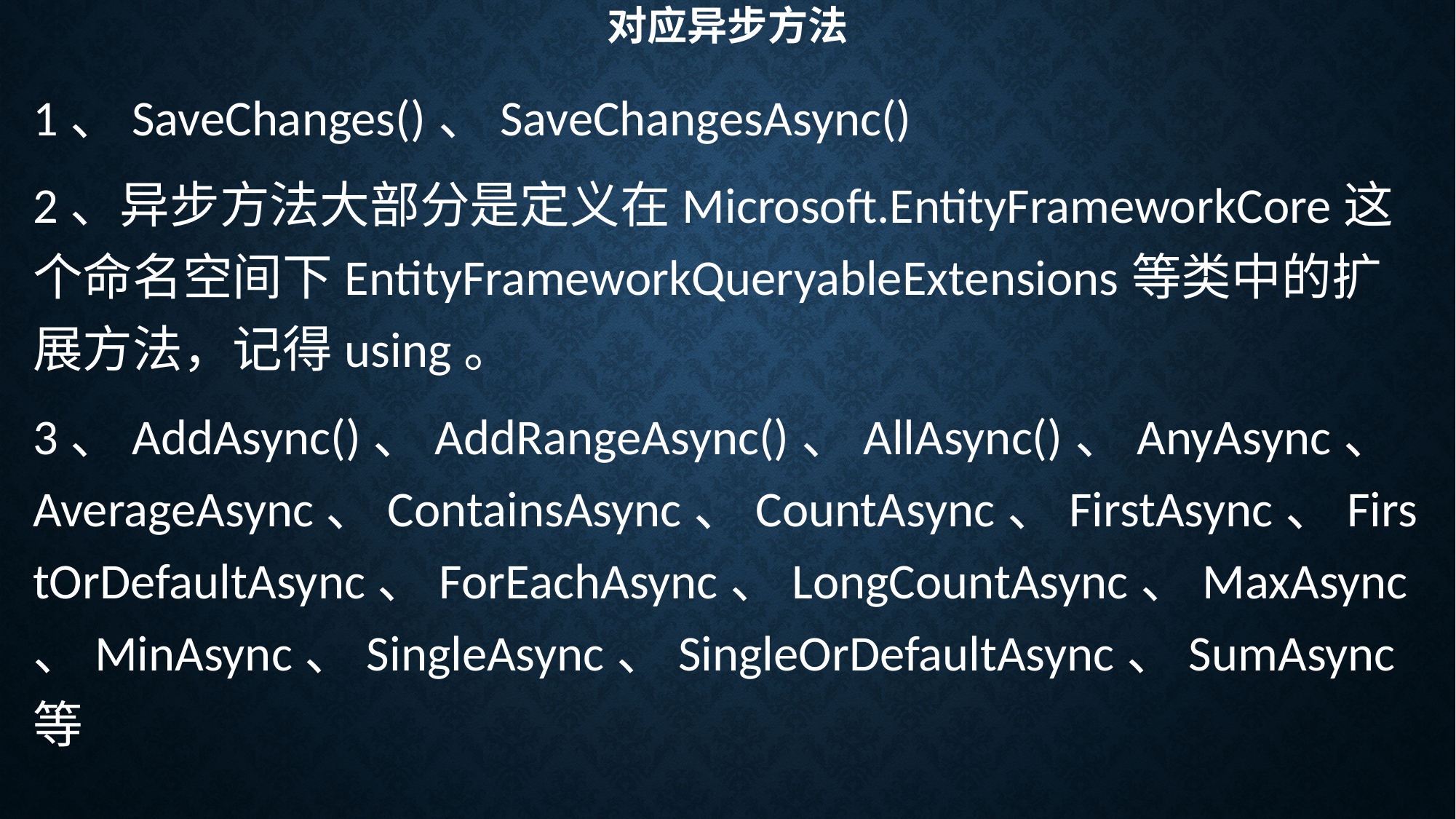

# 对应异步方法
1、SaveChanges()、SaveChangesAsync()
2、异步方法大部分是定义在Microsoft.EntityFrameworkCore这个命名空间下EntityFrameworkQueryableExtensions等类中的扩展方法，记得using。
3、AddAsync()、AddRangeAsync()、AllAsync()、AnyAsync、AverageAsync、ContainsAsync、CountAsync、FirstAsync、FirstOrDefaultAsync、ForEachAsync、LongCountAsync、MaxAsync、MinAsync、SingleAsync、SingleOrDefaultAsync、SumAsync等